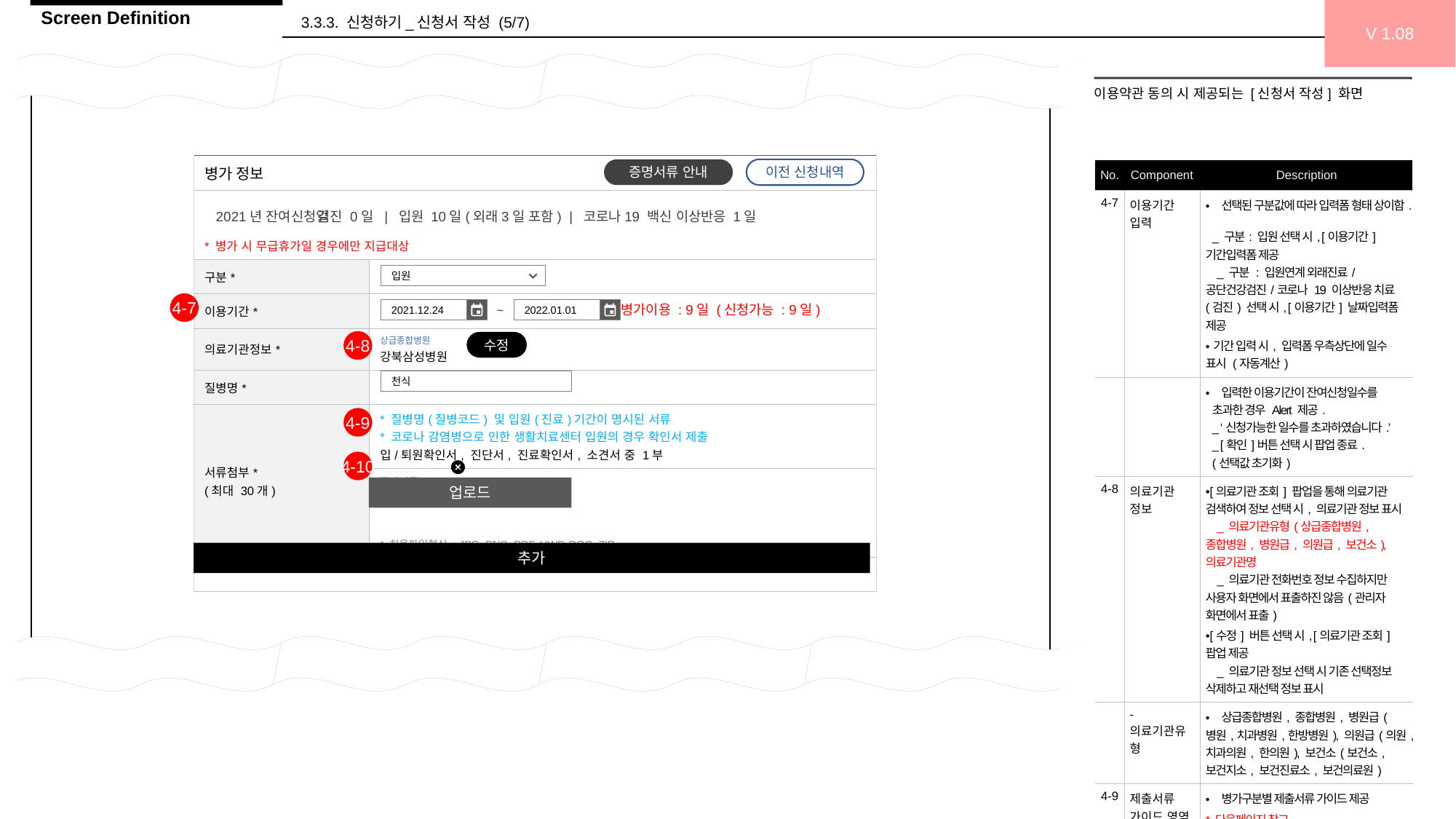

V 1.08
Screen Definition
3.3.3. 신청하기_신청서 작성 (5/7)

이용약관 동의 시 제공되는 [신청서 작성] 화면
| 병가 정보 |  |
| --- | --- |
| \* 병가 시 무급휴가일 경우에만 지급대상 |  |
| 구분\* |  |
| 이용기간\* |  |
| 의료기관정보\* | 상급종합병원 강북삼성병원 |
| 질병명\* |  |
| 서류첨부\* (최대 30개) | \* 질병명(질병코드) 및 입원(진료)기간이 명시된 서류 \* 코로나 감염병으로 인한 생활치료센터 입원의 경우 확인서 제출 입/퇴원확인서, 진단서, 진료확인서, 소견서 중 1부 |
|  | 증빙서류.pdf \* 허용파일형식 : JPG, PNG, PDF, HWP, DOC, ZIP |
|  |  |
증명서류 안내
이전 신청내역
| No. | Component | Description |
| --- | --- | --- |
| 4-7 | 이용기간 입력 | •선택된 구분값에 따라 입력폼 형태 상이함. \_ 구분: 입원 선택 시, [이용기간] 기간입력폼 제공 \_ 구분 : 입원연계 외래진료/공단건강검진/코로나 19 이상반응 치료(검진) 선택 시, [이용기간] 날짜입력폼 제공 •기간 입력 시, 입력폼 우측상단에 일수 표시 (자동계산) |
|  |  | •입력한 이용기간이 잔여신청일수를 초과한 경우 Alert 제공. \_ ‘신청가능한 일수를 초과하였습니다.’ \_ [확인]버튼 선택 시 팝업 종료. (선택값 초기화) |
| 4-8 | 의료기관 정보 | •[의료기관 조회] 팝업을 통해 의료기관 검색하여 정보 선택 시, 의료기관 정보 표시 \_ 의료기관유형(상급종합병원, 종합병원, 병원급, 의원급, 보건소), 의료기관명 \_ 의료기관 전화번호 정보 수집하지만 사용자 화면에서 표출하진 않음(관리자 화면에서 표출) •[수정] 버튼 선택 시, [의료기관 조회] 팝업 제공 \_ 의료기관 정보 선택 시 기존 선택정보 삭제하고 재선택 정보 표시 |
|  | - 의료기관유형 | •상급종합병원, 종합병원, 병원급(병원,치과병원,한방병원), 의원급(의원,치과의원, 한의원), 보건소(보건소, 보건지소, 보건진료소, 보건의료원) |
| 4-9 | 제출서류 가이드 영역 | •병가구분별 제출서류 가이드 제공 \* 다음페이지 참고 |
| 4-10 | 업로드 버튼 | •[업로드] 버튼을 통해 파일 업로드 시 파일명 리스트로 표시 \_ 파일 최대 30개 업로드 가능 \_ JPG, PNG, PDF, HWP, DOC, ZIP 파일형식만 업로드 가능 •첨부파일 리스트 우측 [삭제]버튼을 통해 파일 삭제 가능 |
|  |  | •다음 경우 Alert 제공 \_ 파일형식 오류 : ‘해당 파일형식은 업로드 불가합니다.‘ \_ 업로드 개수 초과 : ‘파일은 최대 30개만 업로드 가능합니다.’ \_ 업로드 오류 : ‘파일 업로드에 오류가 발생하였습니다. 잠시 후 다시 시도해주세요.’ |
2021년 잔여신청일
검진 0일  |  입원 10일(외래3일 포함)  |  코로나19 백신 이상반응 1일
입원

4-7
2021.12.24

2022.01.01

~
병가이용 : 9일 (신청가능 : 9일)
4-8
수정
천식
4-9
4-10

업로드
추가